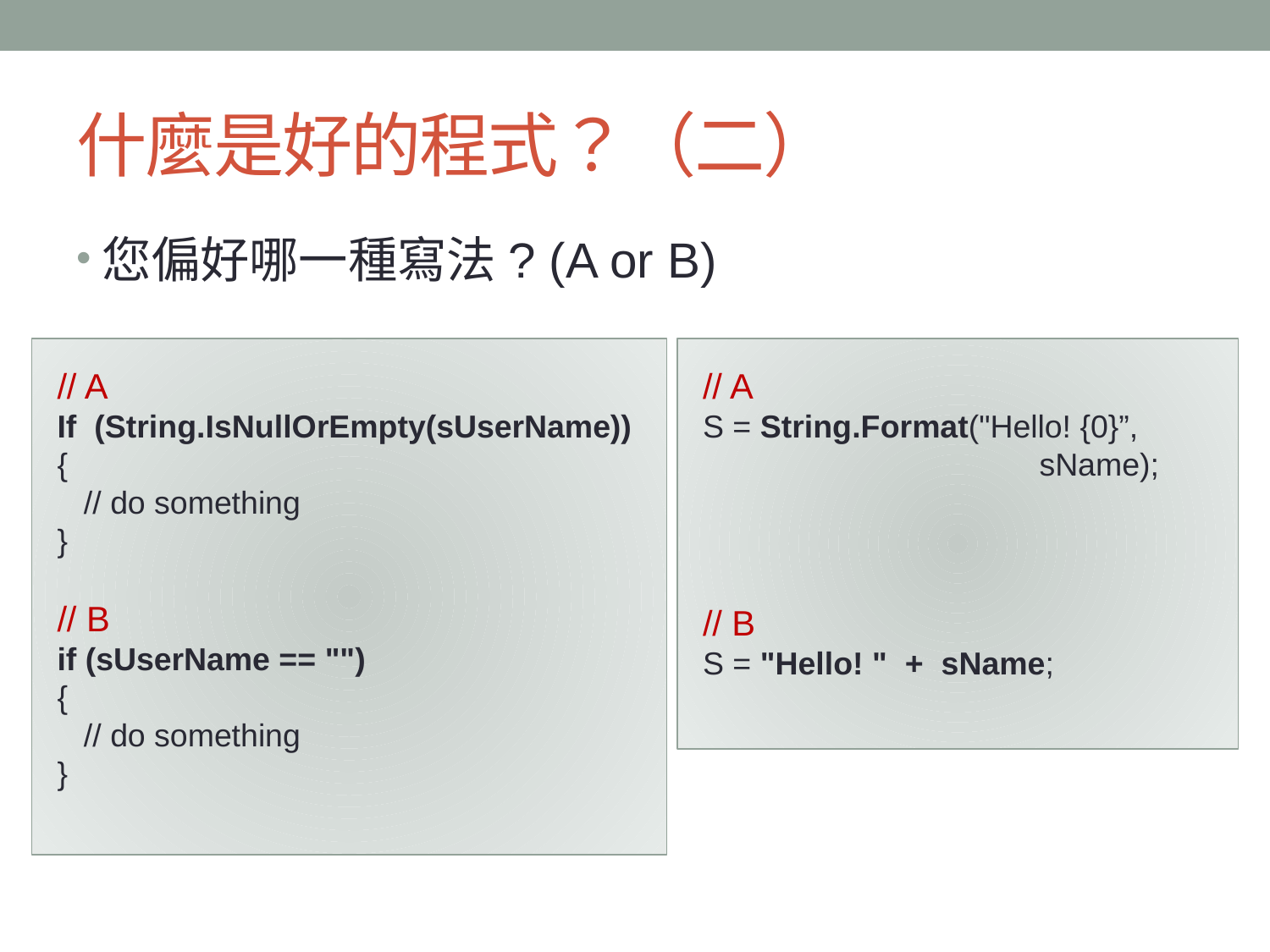

# 什麼是好的程式？（二）
您偏好哪一種寫法? (A or B)
// A
S = String.Format("Hello! {0}”,
                                      sName);

// B
S = "Hello! "  +  sName;

// A
If  (String.IsNullOrEmpty(sUserName))
{
   // do something
}

// B
if (sUserName == "")
{
   // do something
}